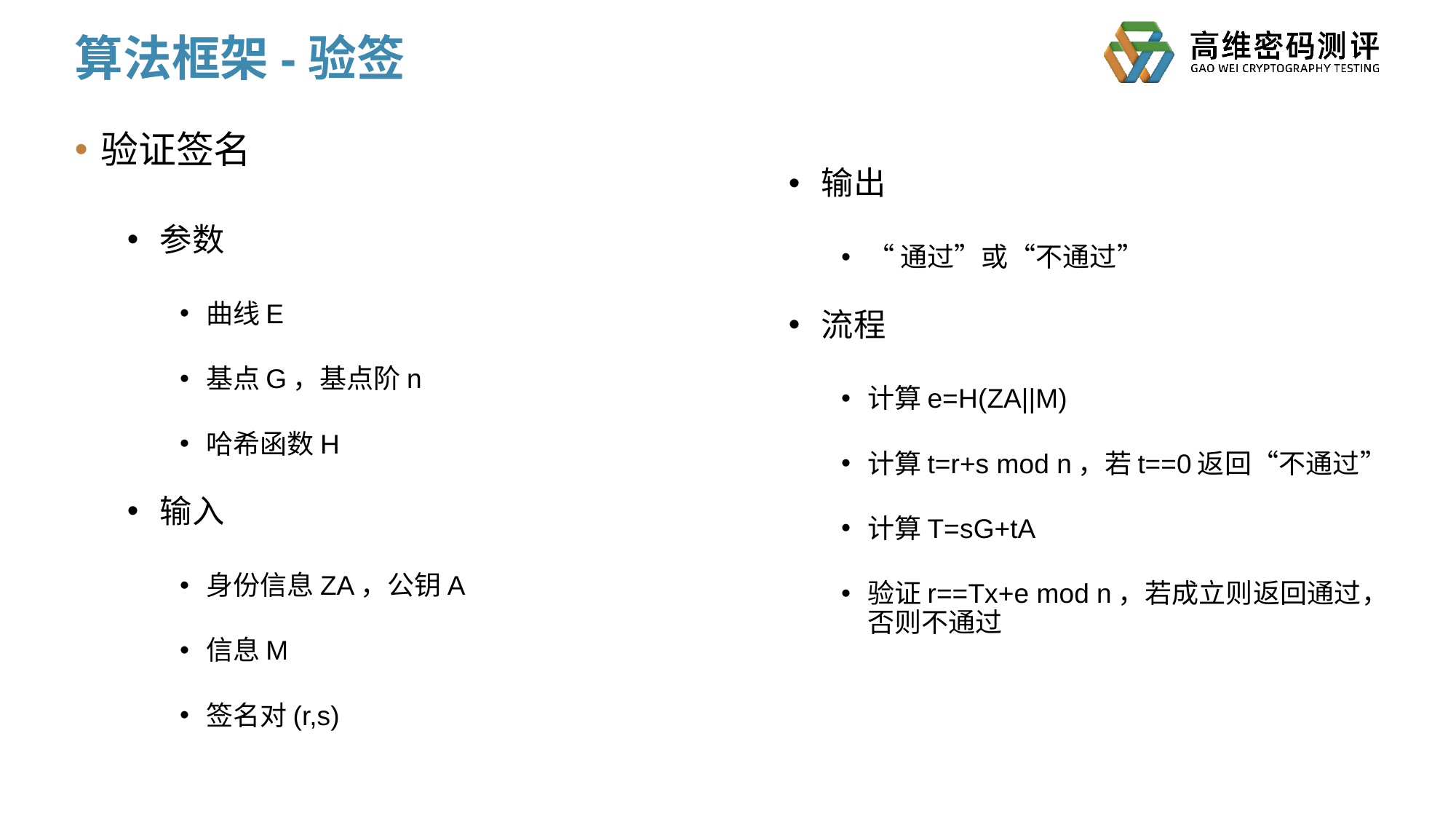

# 算法框架-验签
验证签名
参数
曲线E
基点G，基点阶n
哈希函数H
输入
身份信息ZA，公钥A
信息M
签名对(r,s)
输出
“通过”或“不通过”
流程
计算e=H(ZA||M)
计算t=r+s mod n，若t==0返回“不通过”
计算T=sG+tA
验证r==Tx+e mod n，若成立则返回通过，否则不通过